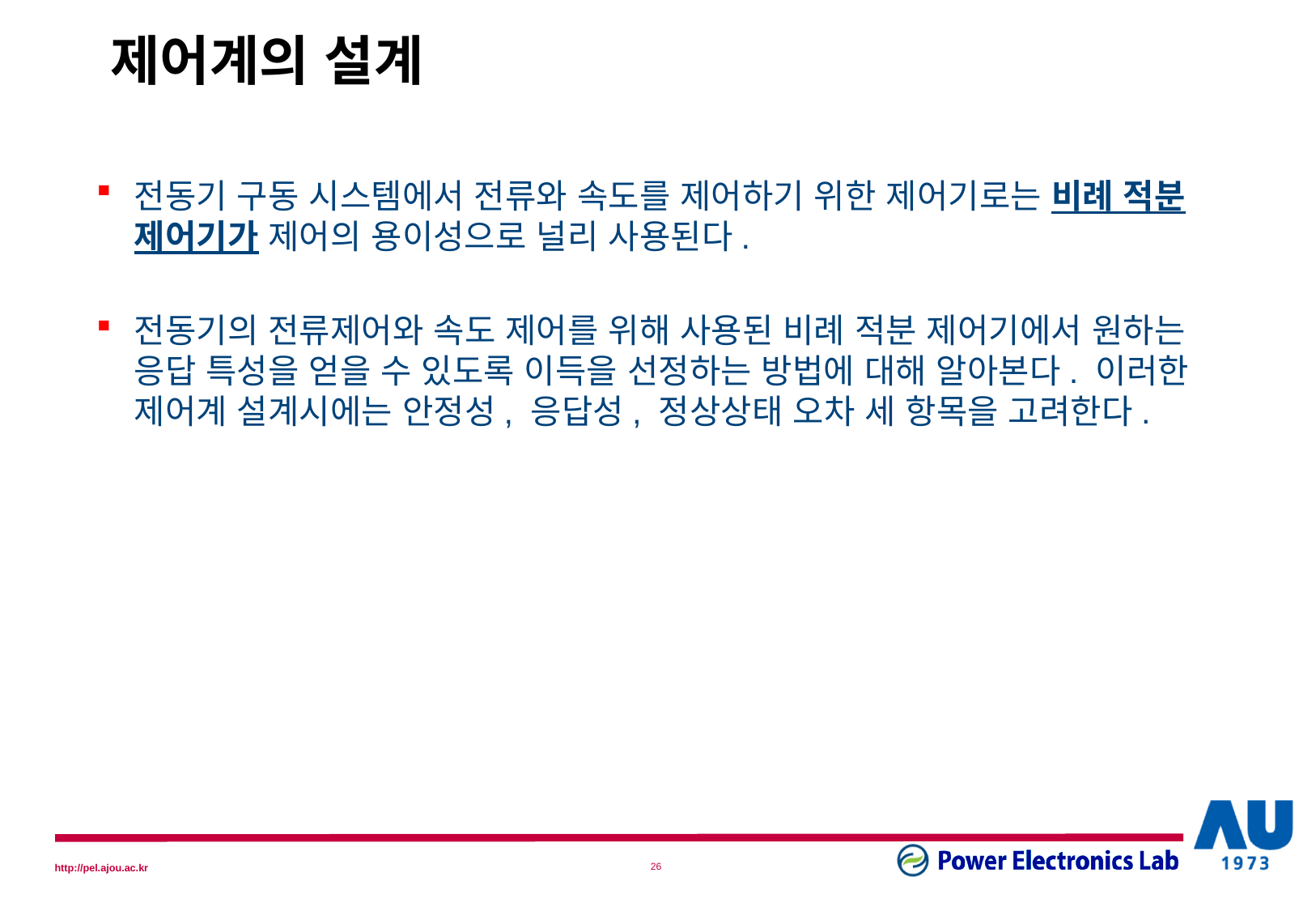

# 제어계의 설계
전동기 구동 시스템에서 전류와 속도를 제어하기 위한 제어기로는 비례 적분 제어기가 제어의 용이성으로 널리 사용된다.

전동기의 전류제어와 속도 제어를 위해 사용된 비례 적분 제어기에서 원하는 응답 특성을 얻을 수 있도록 이득을 선정하는 방법에 대해 알아본다. 이러한 제어계 설계시에는 안정성, 응답성, 정상상태 오차 세 항목을 고려한다.

26